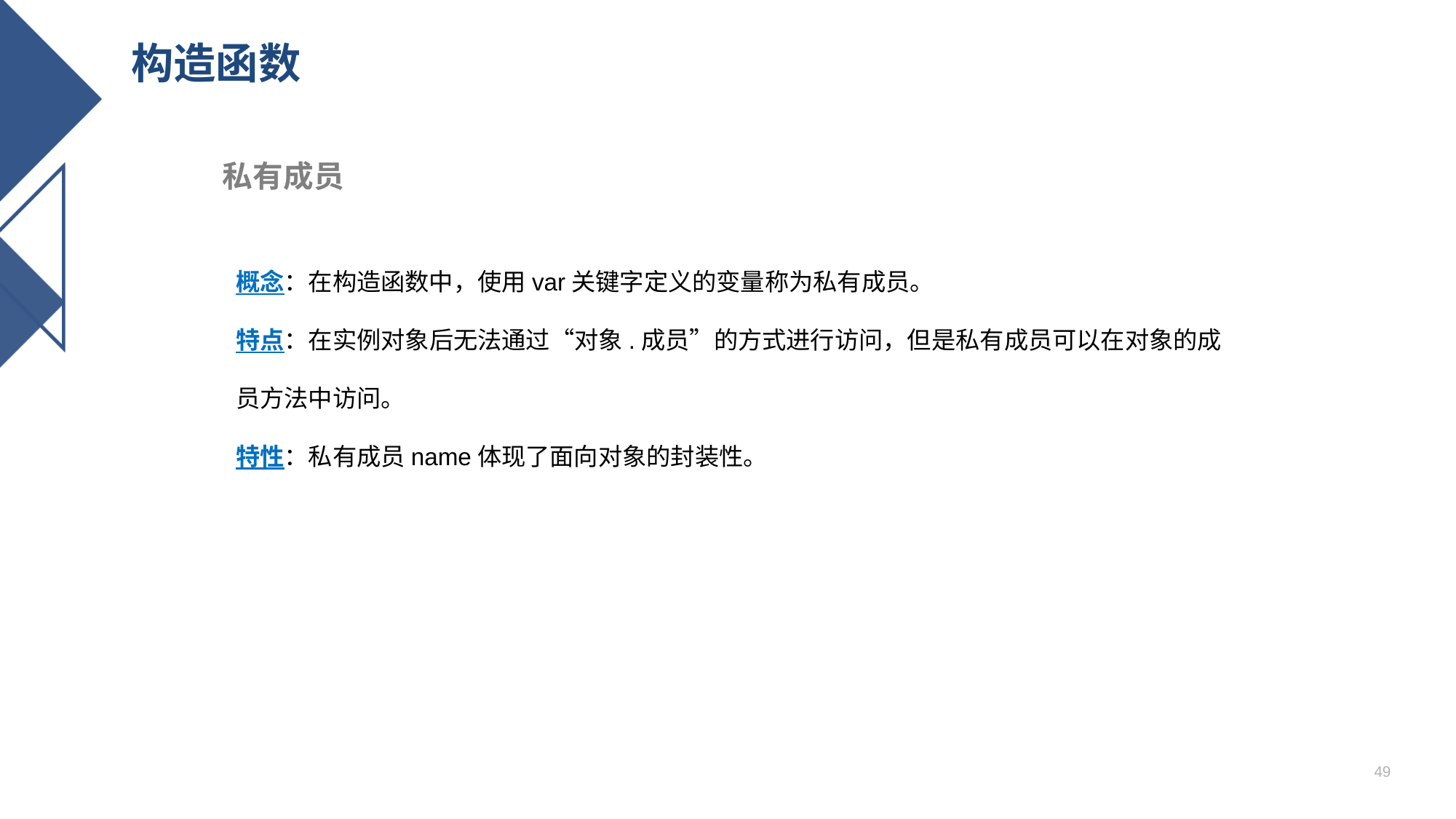

# 构造函数
私有成员
概念：在构造函数中，使用var关键字定义的变量称为私有成员。
特点：在实例对象后无法通过“对象.成员”的方式进行访问，但是私有成员可以在对象的成员方法中访问。
特性：私有成员name体现了面向对象的封装性。
49